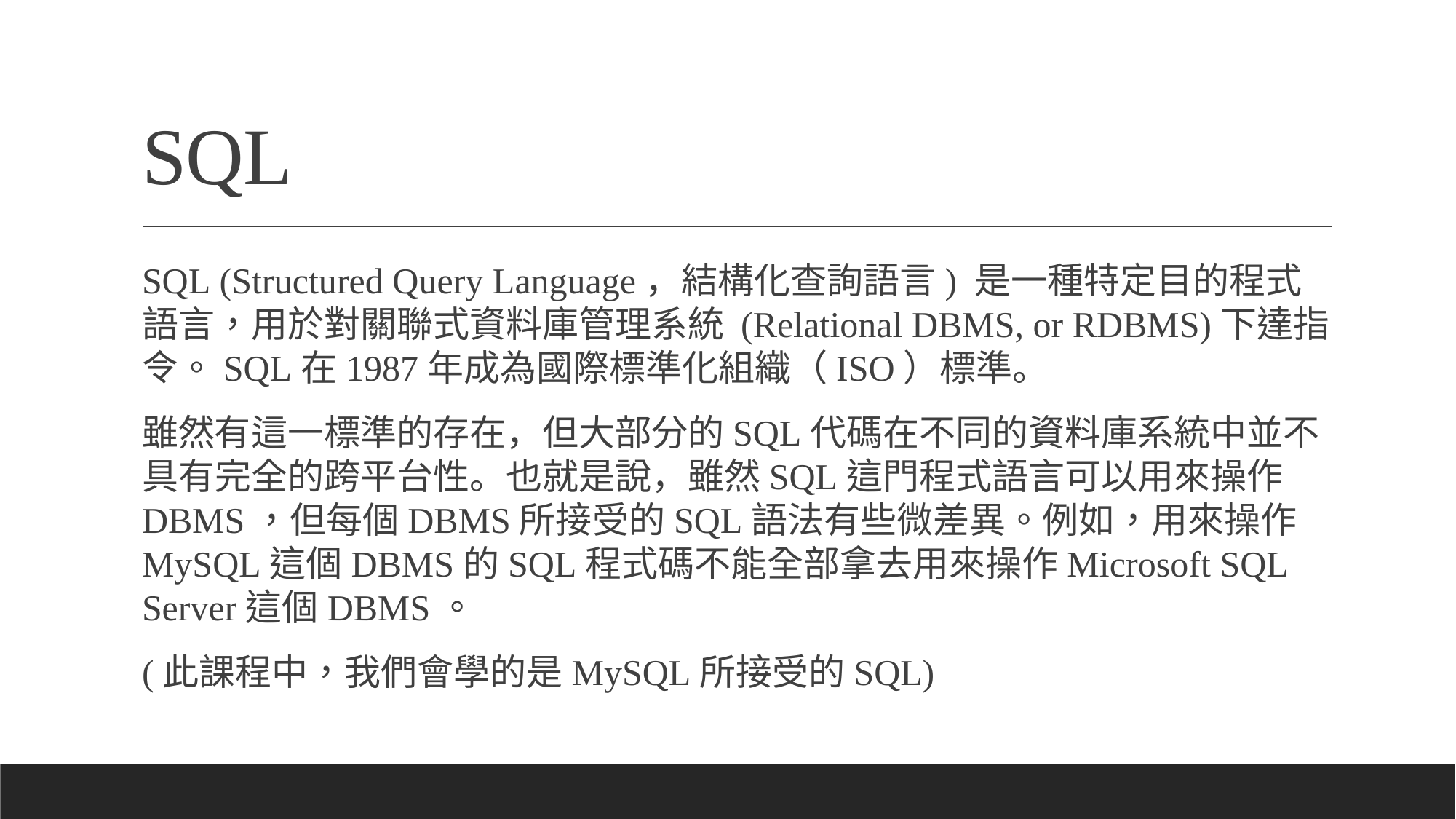

# SQL
SQL (Structured Query Language，結構化查詢語言) 是一種特定目的程式語言，用於對關聯式資料庫管理系統 (Relational DBMS, or RDBMS)下達指令。SQL在1987年成為國際標準化組織（ISO）標準。
雖然有這一標準的存在，但大部分的SQL代碼在不同的資料庫系統中並不具有完全的跨平台性。也就是說，雖然SQL這門程式語言可以用來操作DBMS，但每個DBMS所接受的SQL語法有些微差異。例如，用來操作MySQL這個DBMS的SQL程式碼不能全部拿去用來操作Microsoft SQL Server這個DBMS。
(此課程中，我們會學的是MySQL所接受的SQL)